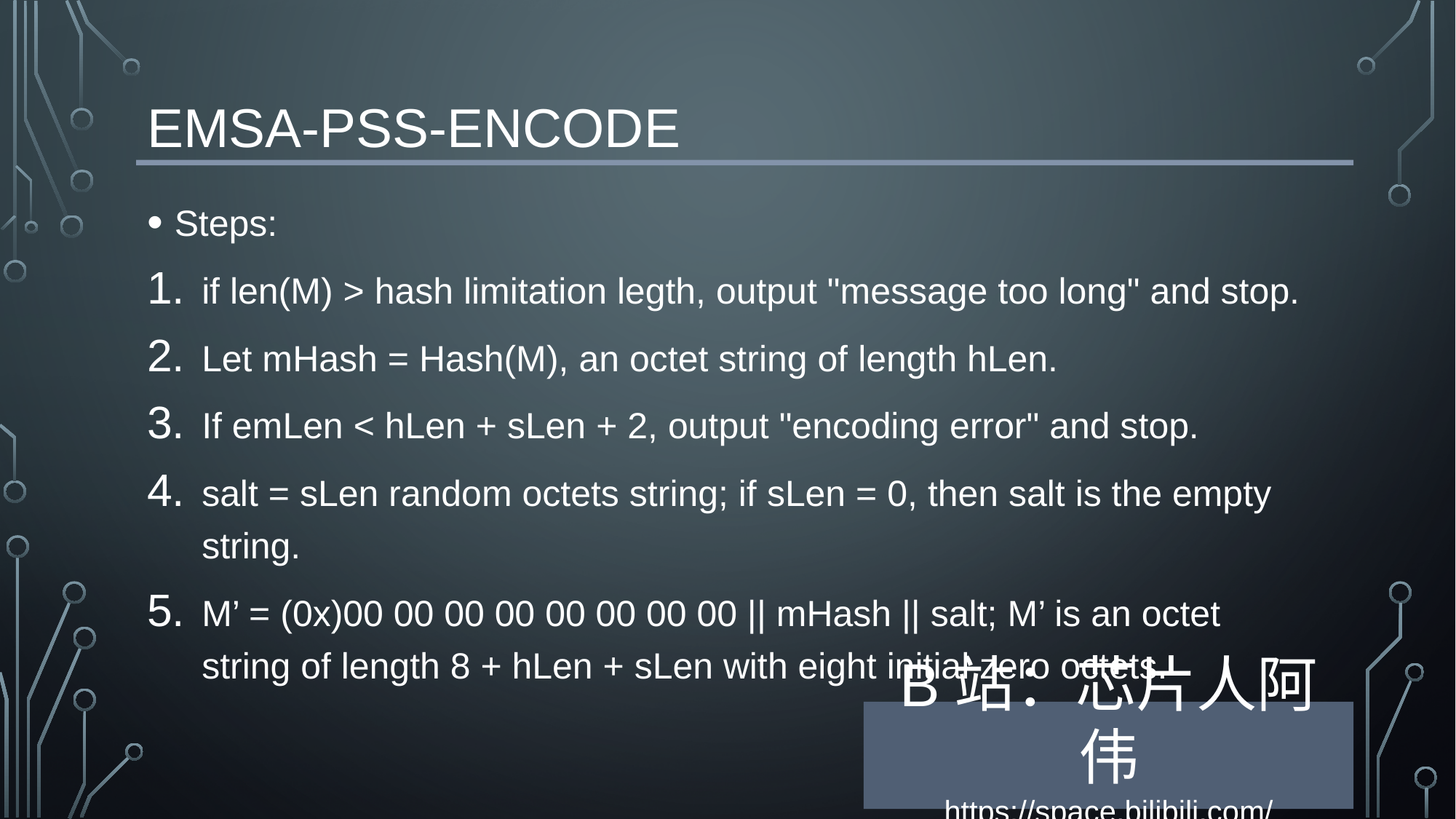

# EMSA-PSS-ENCODE

Steps:
if len(M) > hash limitation legth, output "message too long" and stop.
Let mHash = Hash(M), an octet string of length hLen.
If emLen < hLen + sLen + 2, output "encoding error" and stop.
salt = sLen random octets string; if sLen = 0, then salt is the empty string.
M’ = (0x)00 00 00 00 00 00 00 00 || mHash || salt; M’ is an octet string of length 8 + hLen + sLen with eight initial zero octets.
B站：芯片人阿伟
https://space.bilibili.com/243180540